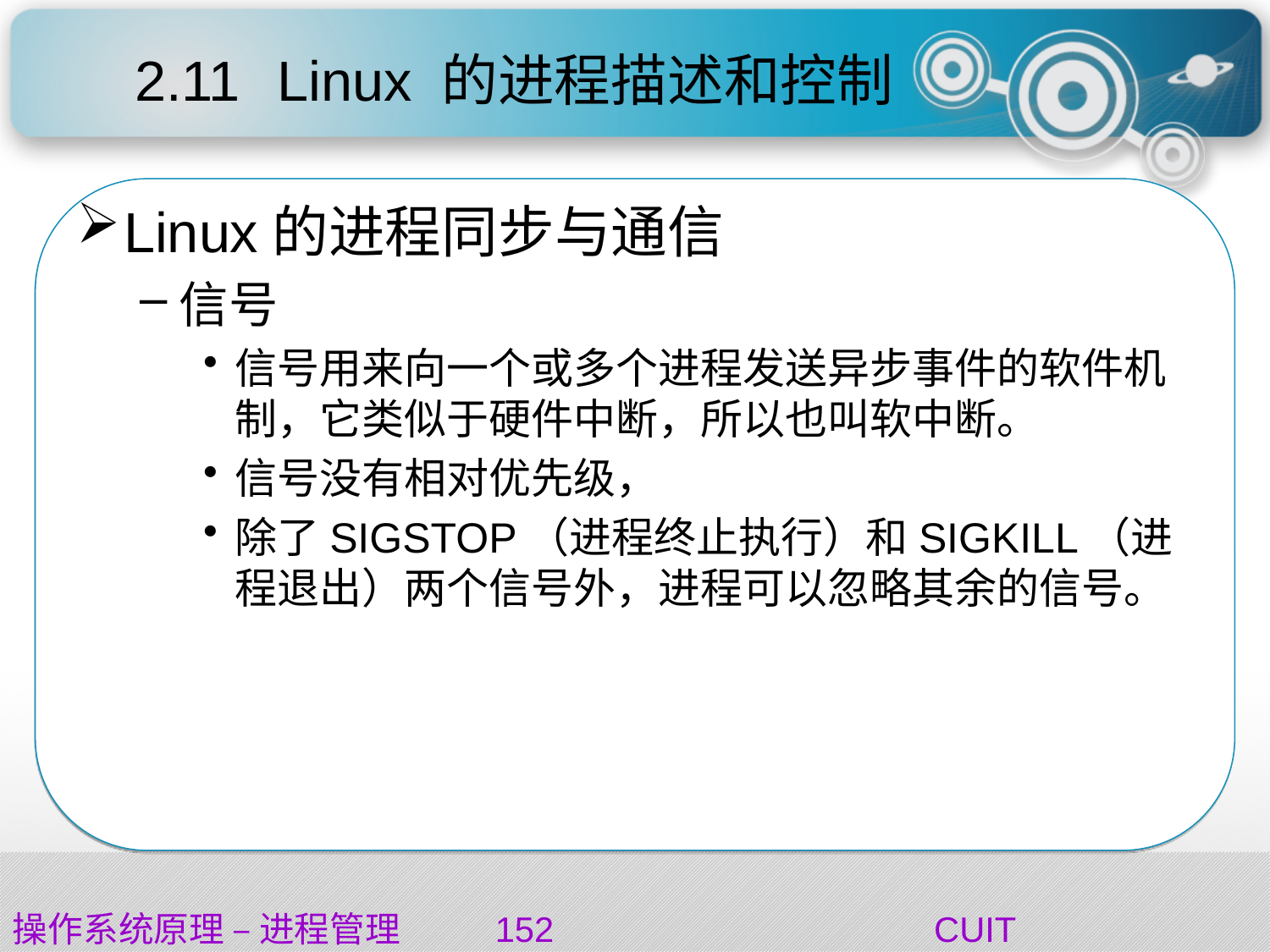

# 2.11	 Linux 的进程描述和控制
Linux的进程同步与通信
信号
信号用来向一个或多个进程发送异步事件的软件机制，它类似于硬件中断，所以也叫软中断。
信号没有相对优先级，
除了SIGSTOP（进程终止执行）和SIGKILL（进程退出）两个信号外，进程可以忽略其余的信号。